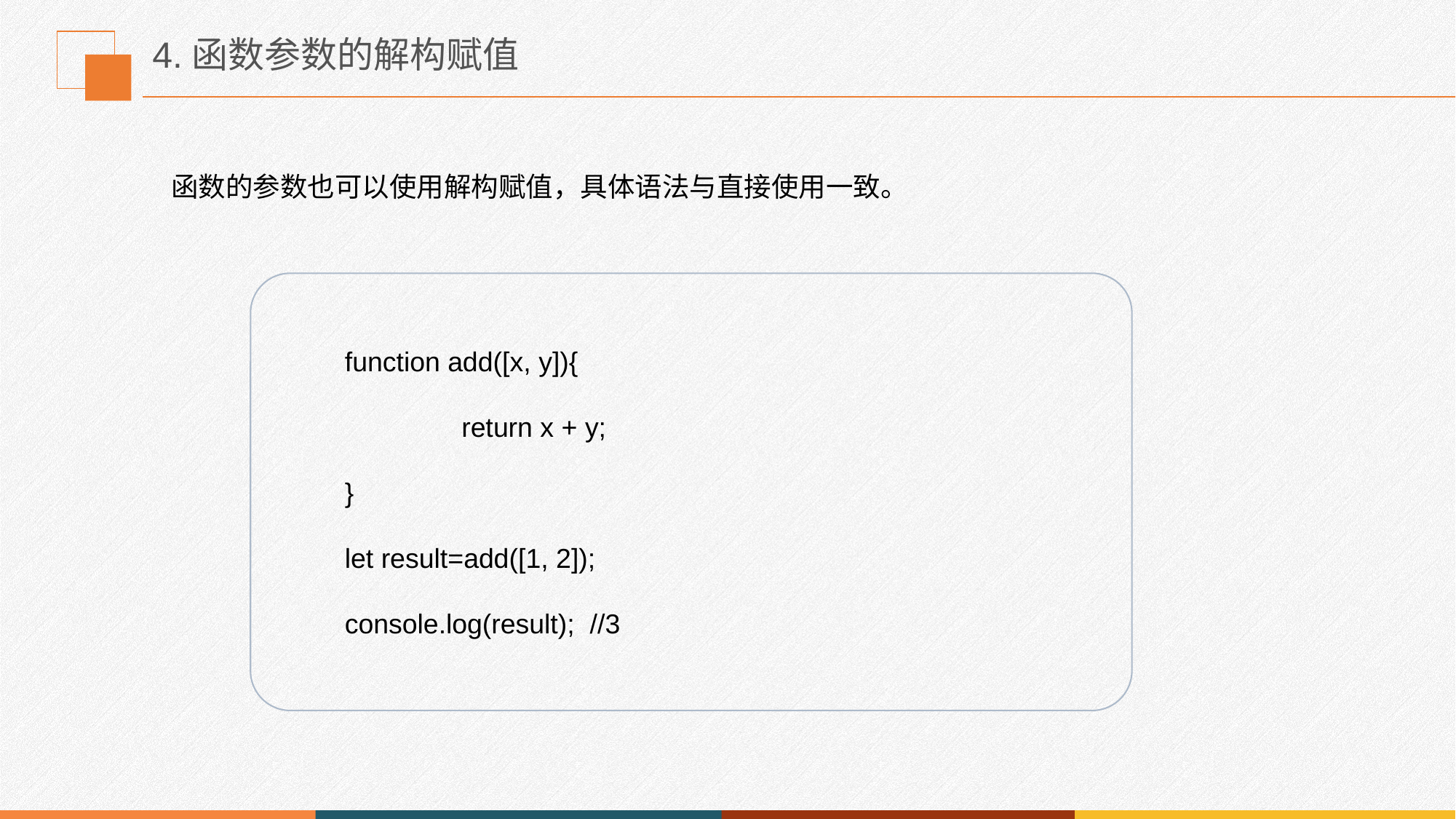

# 4.函数参数的解构赋值
函数的参数也可以使用解构赋值，具体语法与直接使用一致。

function add([x, y]){
	 return x + y;
}
let result=add([1, 2]);
console.log(result);  //3